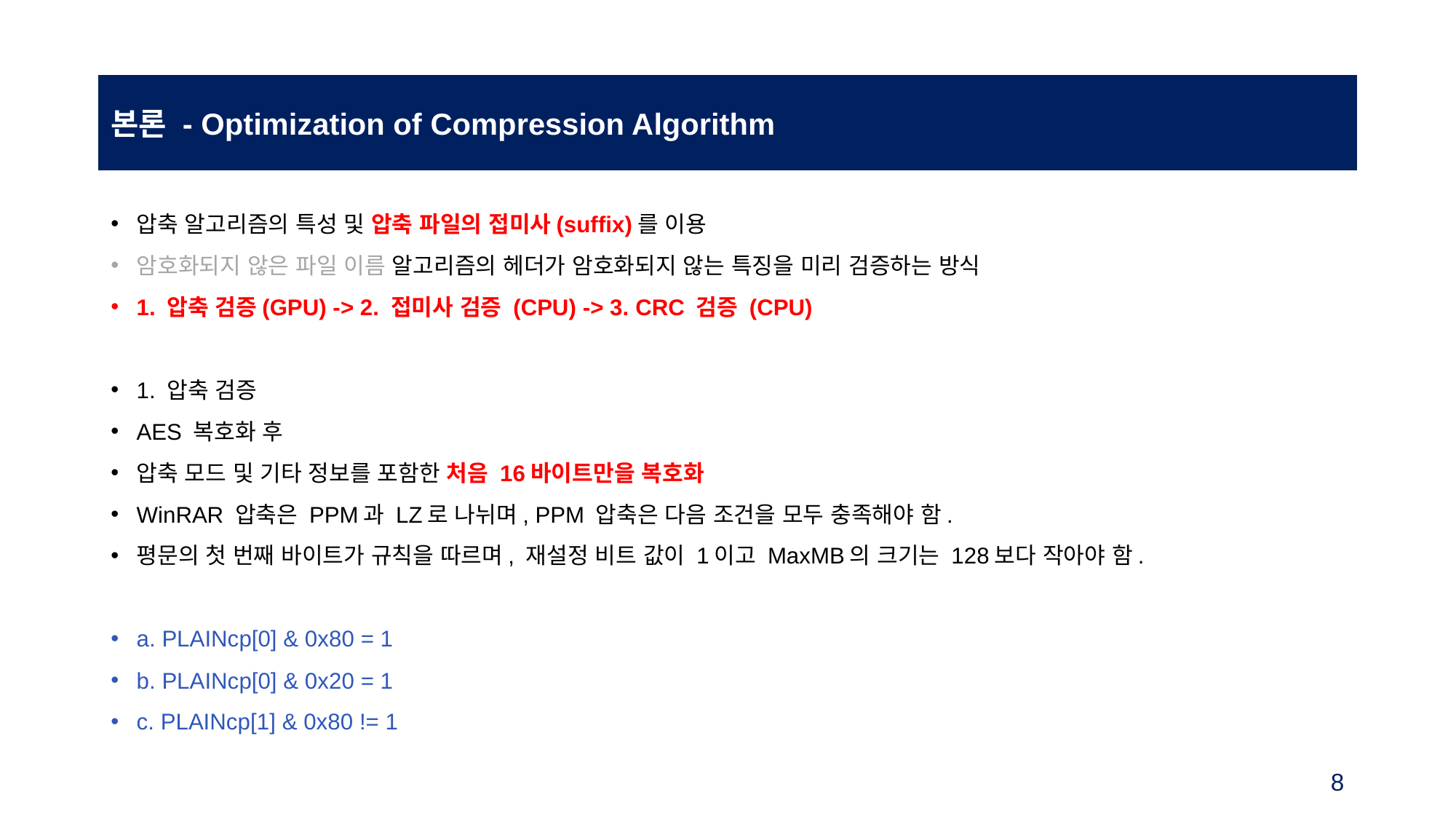

본론 - Optimization of Compression Algorithm
압축 알고리즘의 특성 및 압축 파일의 접미사(suffix)를 이용
암호화되지 않은 파일 이름 알고리즘의 헤더가 암호화되지 않는 특징을 미리 검증하는 방식
1. 압축 검증(GPU) -> 2. 접미사 검증 (CPU) -> 3. CRC 검증 (CPU)

1. 압축 검증
AES 복호화 후
압축 모드 및 기타 정보를 포함한 처음 16바이트만을 복호화
WinRAR 압축은 PPM과 LZ로 나뉘며, PPM 압축은 다음 조건을 모두 충족해야 함.
평문의 첫 번째 바이트가 규칙을 따르며, 재설정 비트 값이 1이고 MaxMB의 크기는 128보다 작아야 함.

a. PLAINcp[0] & 0x80 = 1
b. PLAINcp[0] & 0x20 = 1
c. PLAINcp[1] & 0x80 != 1

8